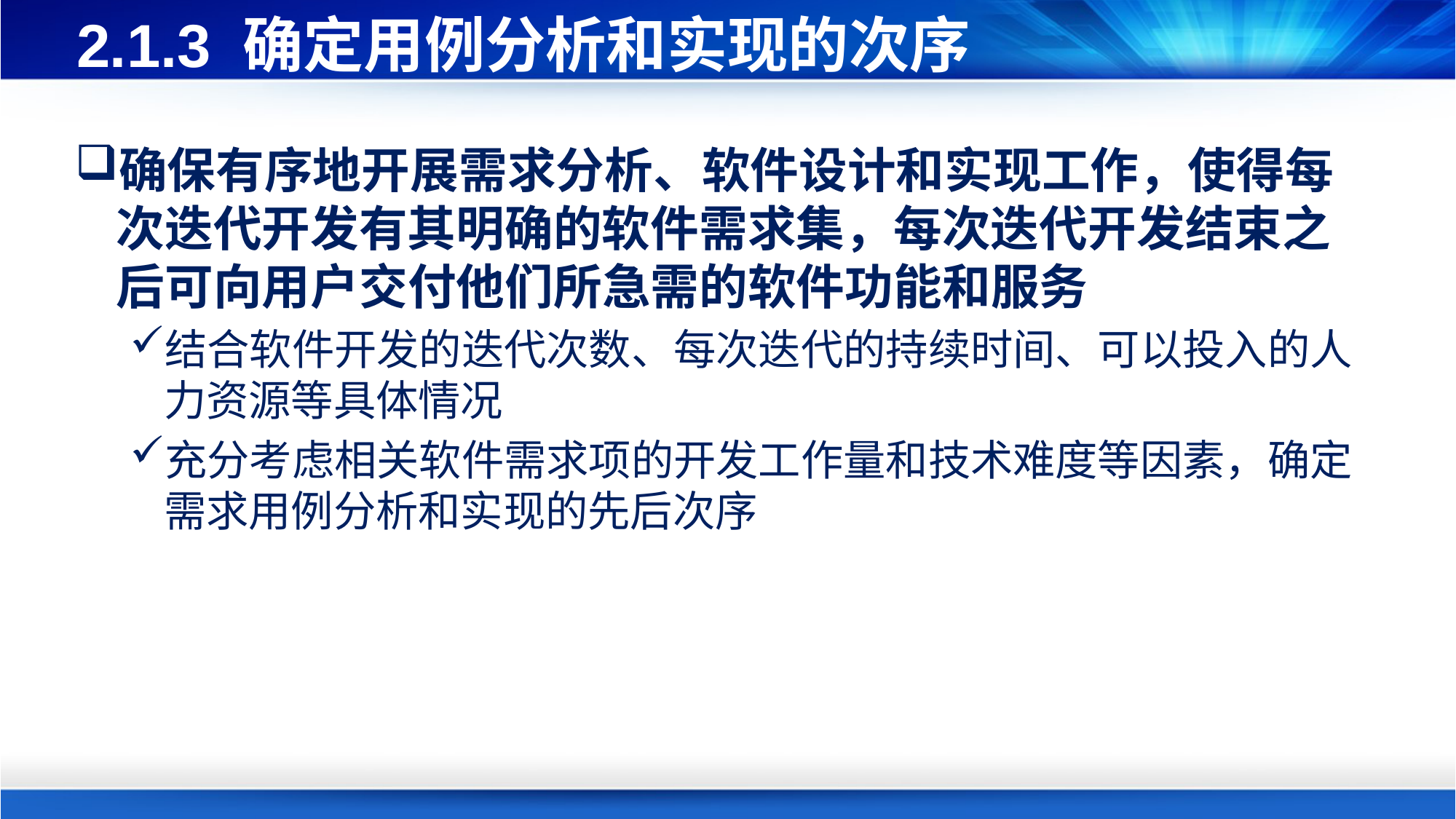

# 2.1.3 确定用例分析和实现的次序
确保有序地开展需求分析、软件设计和实现工作，使得每次迭代开发有其明确的软件需求集，每次迭代开发结束之后可向用户交付他们所急需的软件功能和服务
结合软件开发的迭代次数、每次迭代的持续时间、可以投入的人力资源等具体情况
充分考虑相关软件需求项的开发工作量和技术难度等因素，确定需求用例分析和实现的先后次序